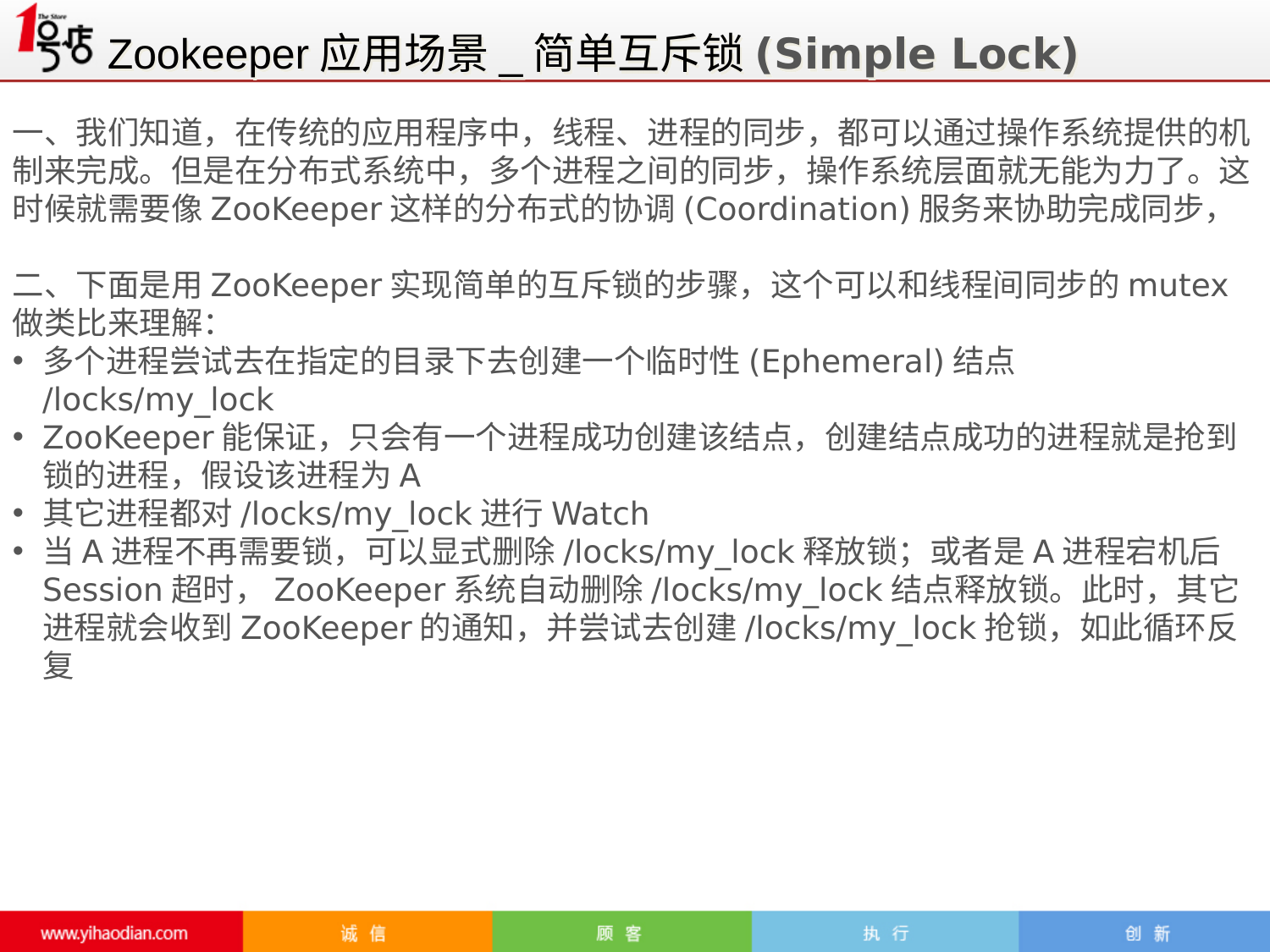

Zookeeper应用场景_简单互斥锁(Simple Lock)
一、我们知道，在传统的应用程序中，线程、进程的同步，都可以通过操作系统提供的机制来完成。但是在分布式系统中，多个进程之间的同步，操作系统层面就无能为力了。这时候就需要像ZooKeeper这样的分布式的协调(Coordination)服务来协助完成同步，

二、下面是用ZooKeeper实现简单的互斥锁的步骤，这个可以和线程间同步的mutex做类比来理解：
多个进程尝试去在指定的目录下去创建一个临时性(Ephemeral)结点 /locks/my_lock
ZooKeeper能保证，只会有一个进程成功创建该结点，创建结点成功的进程就是抢到锁的进程，假设该进程为A
其它进程都对/locks/my_lock进行Watch
当A进程不再需要锁，可以显式删除/locks/my_lock释放锁；或者是A进程宕机后Session超时，ZooKeeper系统自动删除/locks/my_lock结点释放锁。此时，其它进程就会收到ZooKeeper的通知，并尝试去创建/locks/my_lock抢锁，如此循环反复